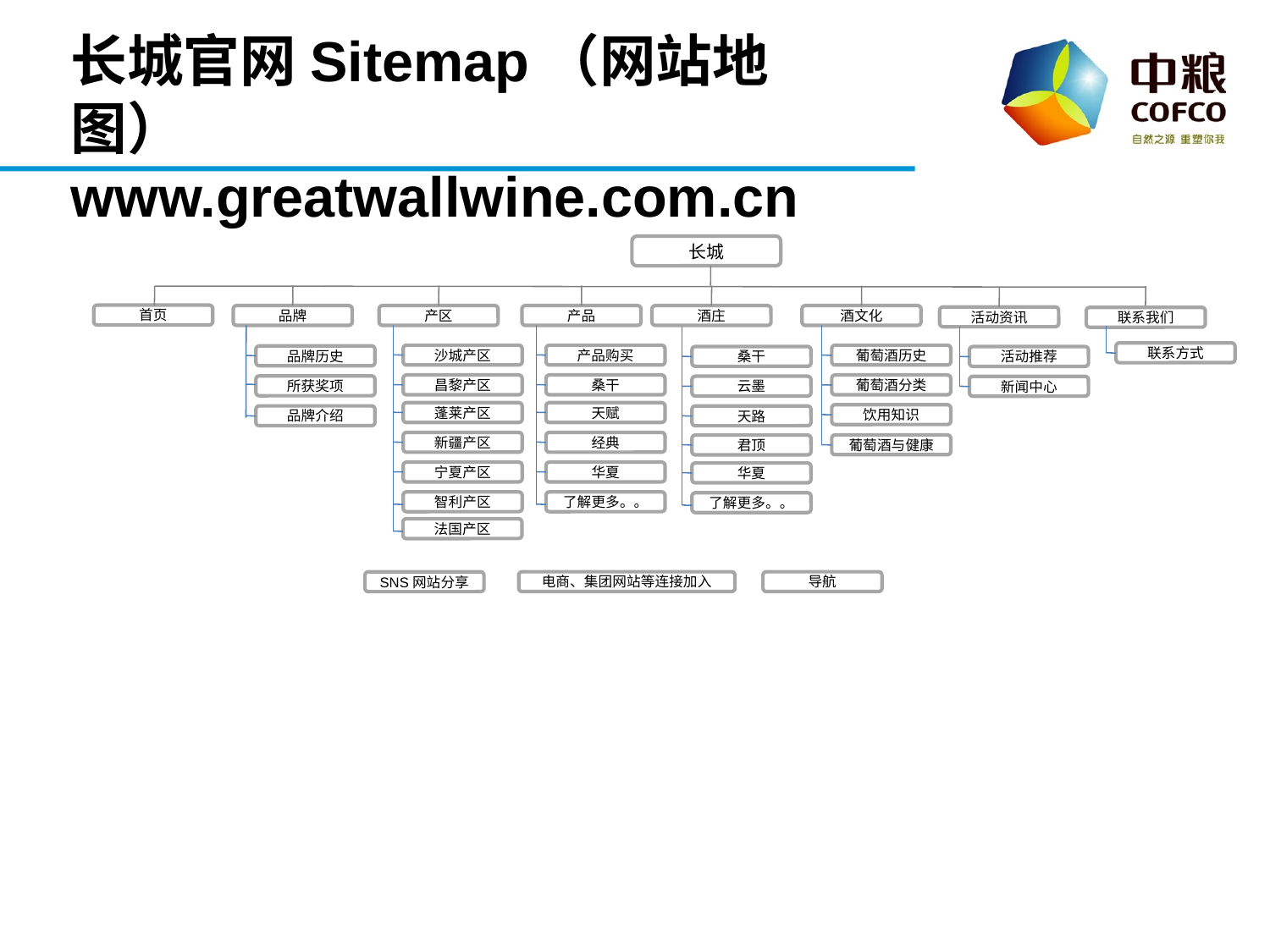

长城官网Sitemap（网站地图）
www.greatwallwine.com.cn
长城
首页
品牌
产区
产品
酒庄
酒文化
活动资讯
联系我们
联系方式
沙城产区
产品购买
葡萄酒历史
品牌历史
桑干
活动推荐
昌黎产区
桑干
葡萄酒分类
所获奖项
云墨
新闻中心
蓬莱产区
天赋
饮用知识
品牌介绍
天路
新疆产区
经典
葡萄酒与健康
君顶
宁夏产区
华夏
华夏
智利产区
了解更多。。
了解更多。。
法国产区
导航
电商、集团网站等连接加入
SNS网站分享